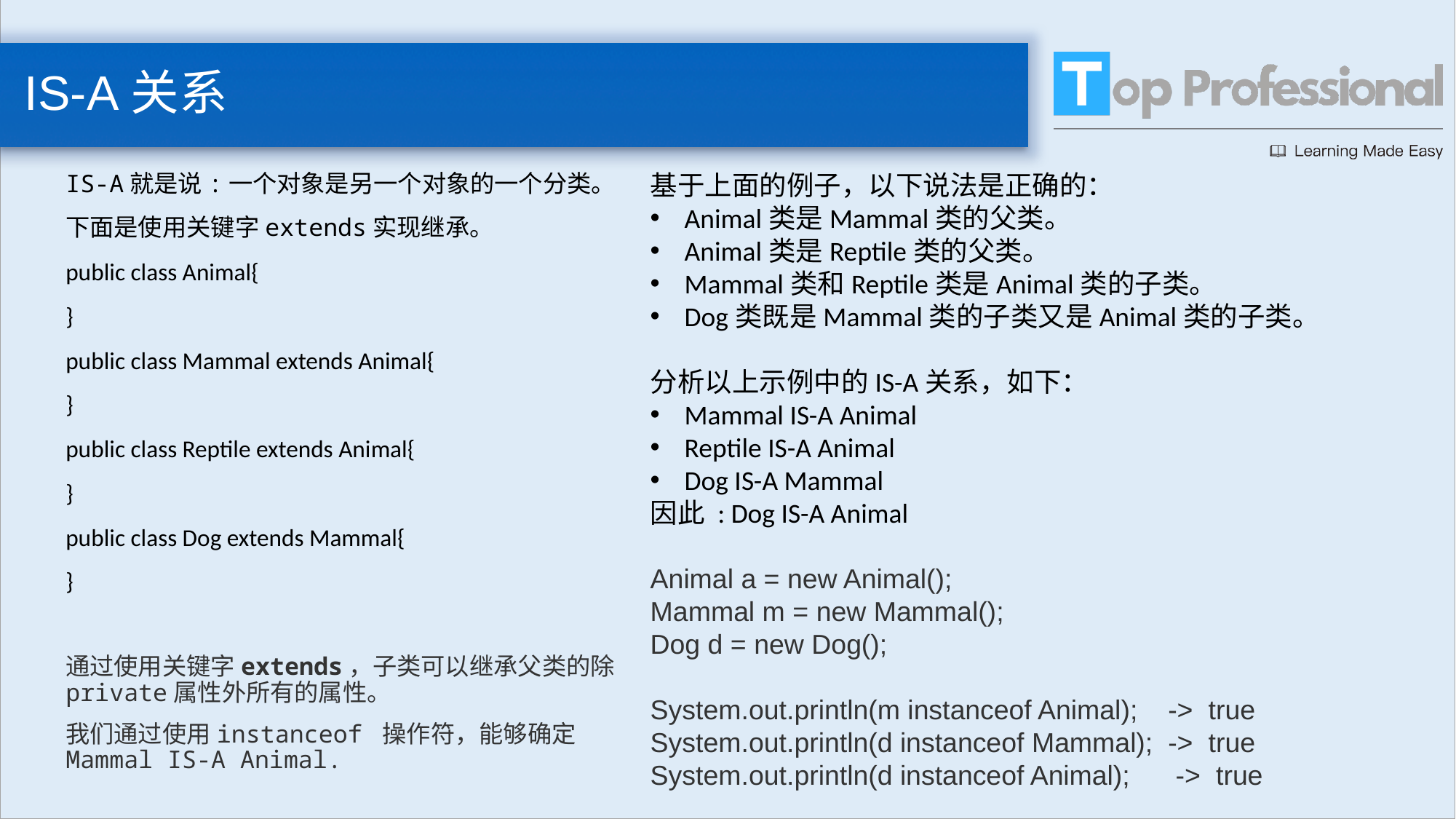

# IS-A关系
IS-A就是说:一个对象是另一个对象的一个分类。
下面是使用关键字extends实现继承。
public class Animal{
}
public class Mammal extends Animal{
}
public class Reptile extends Animal{
}
public class Dog extends Mammal{
}

通过使用关键字extends，子类可以继承父类的除private属性外所有的属性。
我们通过使用instanceof 操作符，能够确定Mammal IS-A Animal.

基于上面的例子，以下说法是正确的：
Animal类是Mammal类的父类。
Animal类是Reptile类的父类。
Mammal类和Reptile类是Animal类的子类。
Dog类既是Mammal类的子类又是Animal类的子类。

分析以上示例中的IS-A关系，如下：
Mammal IS-A Animal
Reptile IS-A Animal
Dog IS-A Mammal
因此 : Dog IS-A Animal

Animal a = new Animal();
Mammal m = new Mammal();
Dog d = new Dog();

System.out.println(m instanceof Animal);    ->  true
System.out.println(d instanceof Mammal);  ->  true
System.out.println(d instanceof Animal);      ->  true